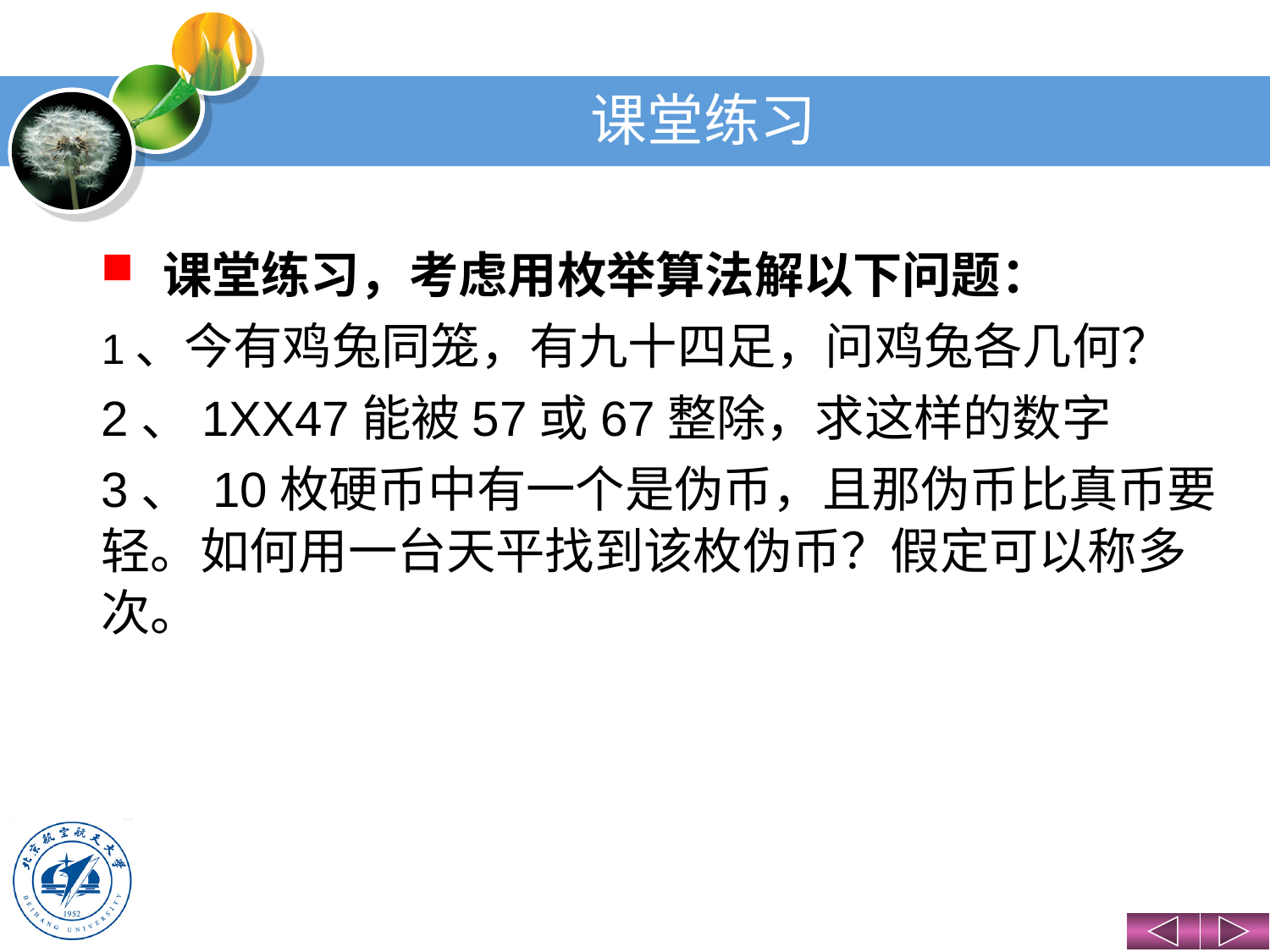

# 课堂练习
课堂练习，考虑用枚举算法解以下问题：
1、今有鸡兔同笼，有九十四足，问鸡兔各几何？
2、1XX47能被57或67整除，求这样的数字
3、 10枚硬币中有一个是伪币，且那伪币比真币要轻。如何用一台天平找到该枚伪币？假定可以称多次。

56